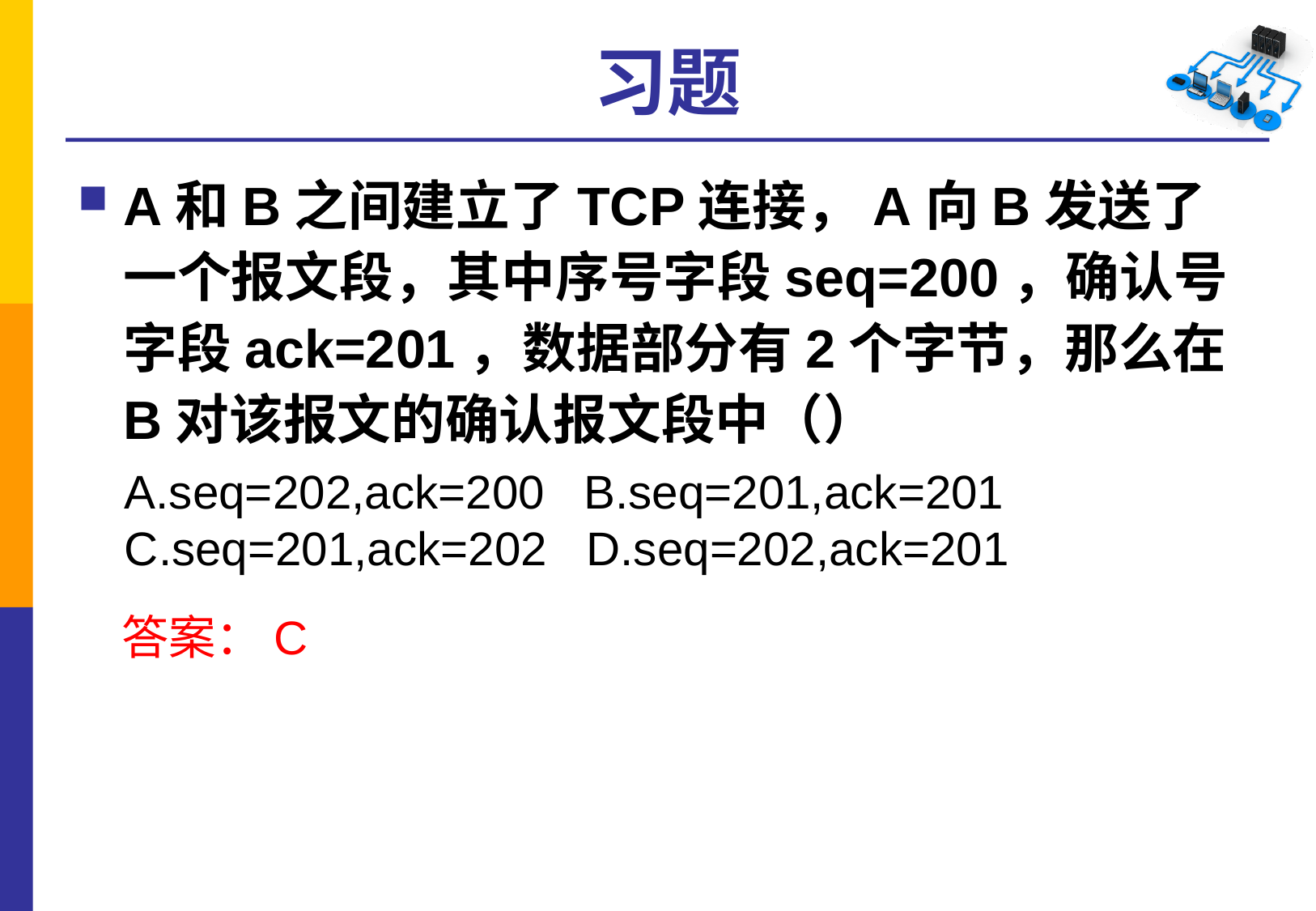

# 习题
A和B之间建立了TCP连接，A向B发送了一个报文段，其中序号字段seq=200，确认号字段ack=201，数据部分有2个字节，那么在B对该报文的确认报文段中（）
A.seq=202,ack=200   B.seq=201,ack=201
C.seq=201,ack=202   D.seq=202,ack=201
答案：C